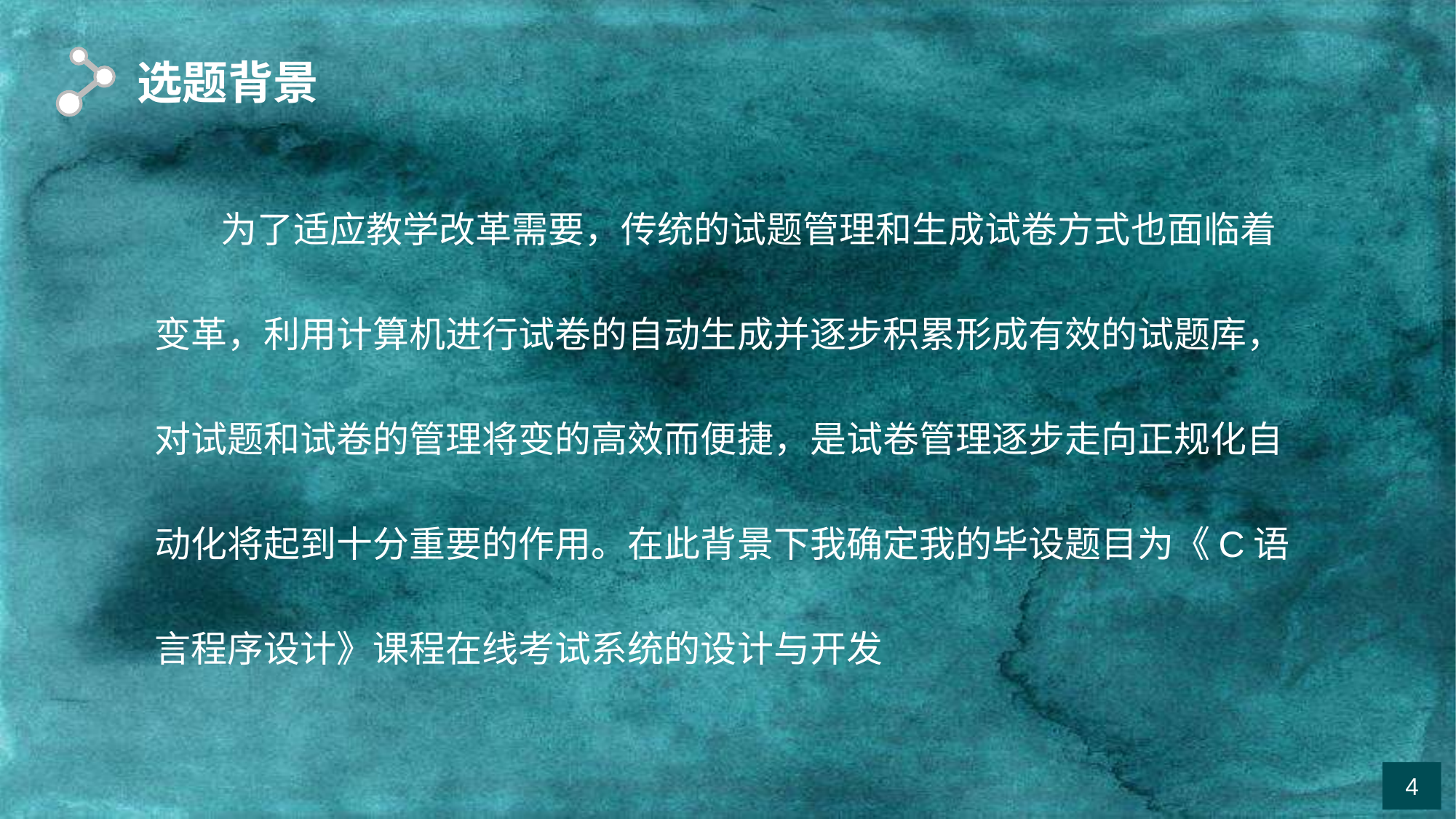

选题背景
       为了适应教学改革需要，传统的试题管理和生成试卷方式也面临着变革，利用计算机进行试卷的自动生成并逐步积累形成有效的试题库，对试题和试卷的管理将变的高效而便捷，是试卷管理逐步走向正规化自动化将起到十分重要的作用。在此背景下我确定我的毕设题目为《C语言程序设计》课程在线考试系统的设计与开发